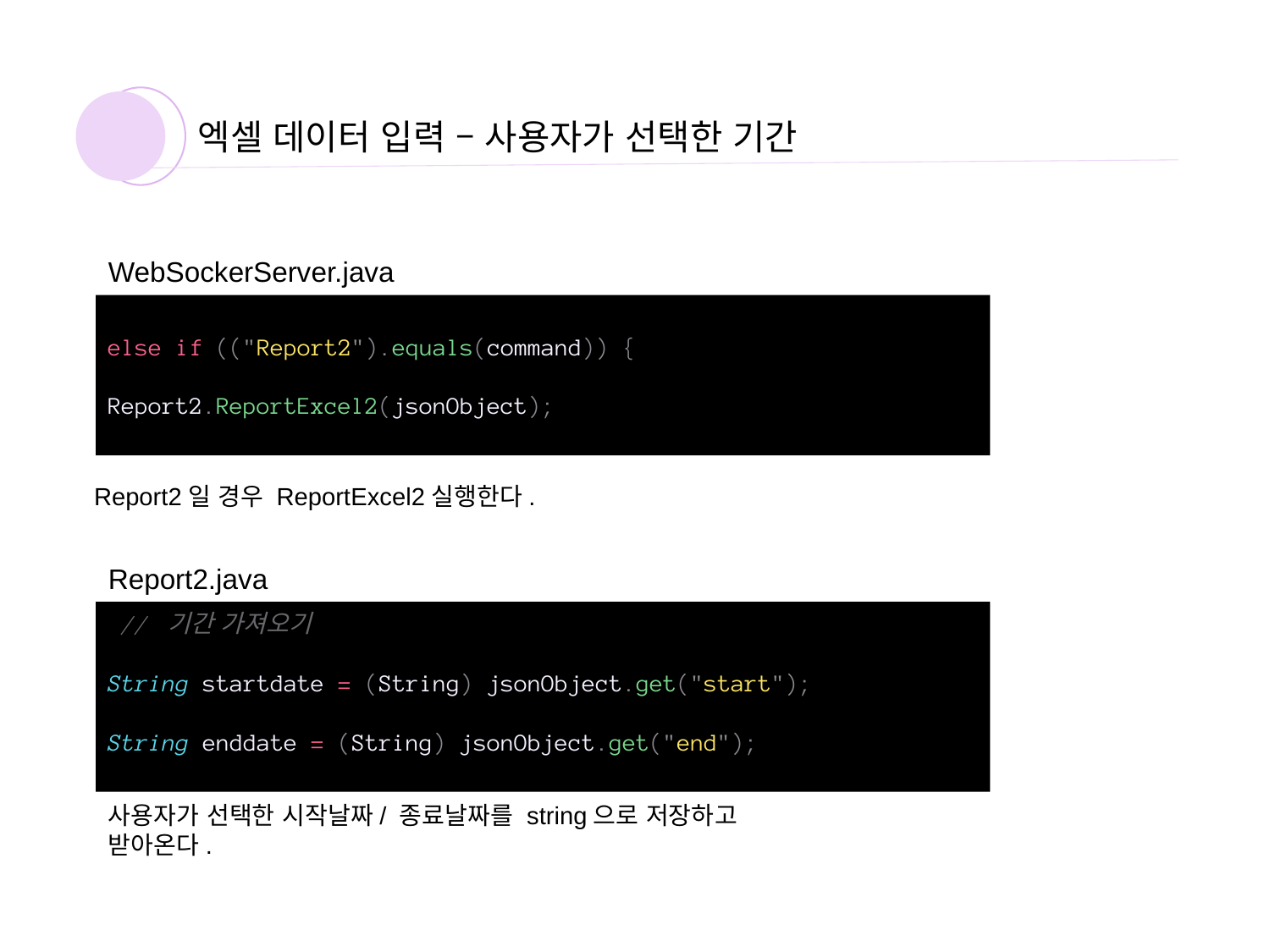

엑셀 데이터 입력 – 사용자가 선택한 기간
WebSockerServer.java

else if (("Report2").equals(command)) {

Report2.ReportExcel2(jsonObject);

Report2일 경우 ReportExcel2실행한다.
Report2.java
 // 기간 가져오기

String startdate = (String) jsonObject.get("start");

String enddate = (String) jsonObject.get("end");

사용자가 선택한 시작날짜/ 종료날짜를 string으로 저장하고 받아온다.